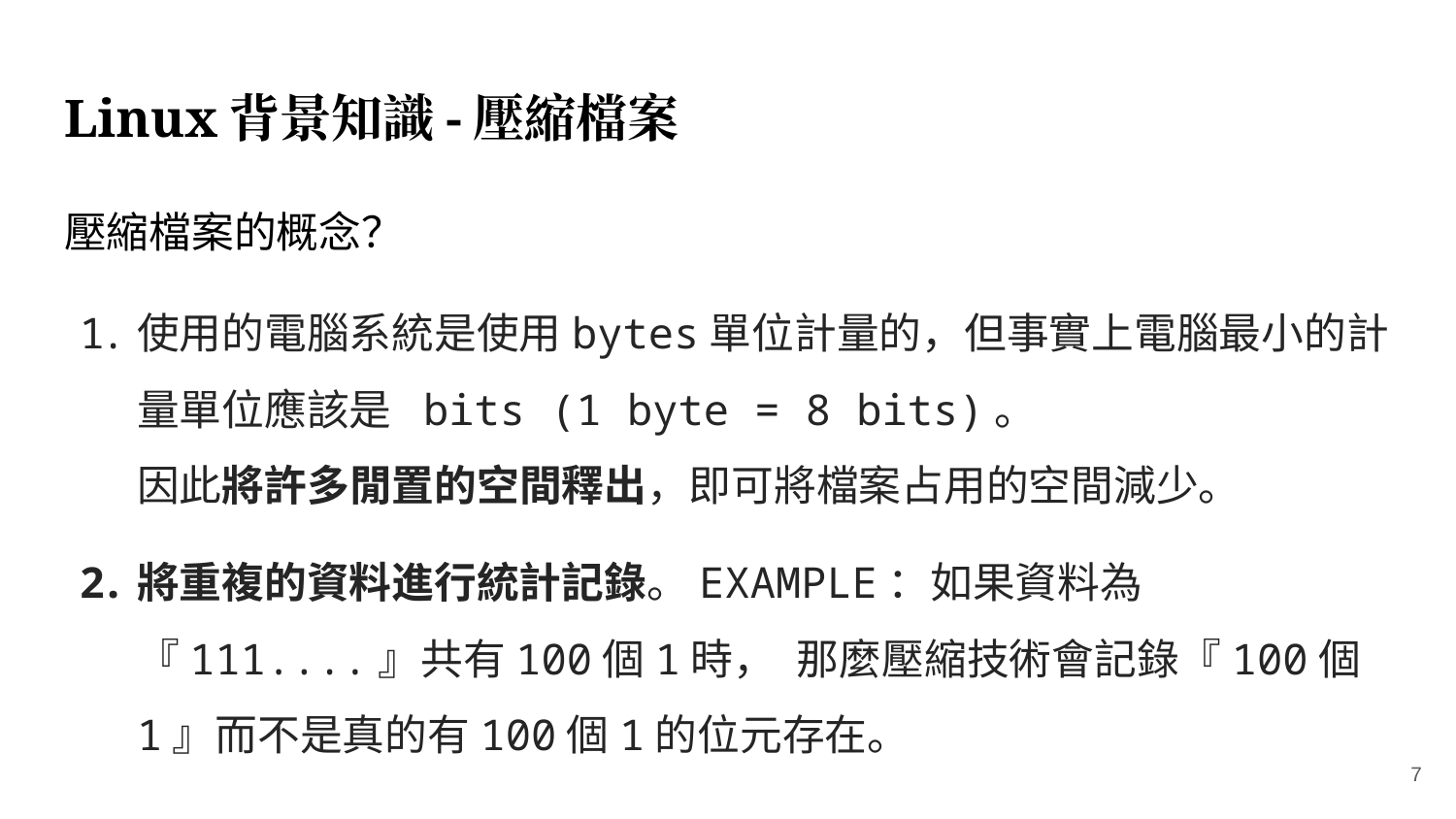

# Linux背景知識-壓縮檔案

壓縮檔案的概念？
使用的電腦系統是使用bytes單位計量的，但事實上電腦最小的計量單位應該是 bits (1 byte = 8 bits)。
因此將許多閒置的空間釋出，即可將檔案占用的空間減少。
將重複的資料進行統計記錄。EXAMPLE：如果資料為『111....』共有100個1時， 那麼壓縮技術會記錄『100個1』而不是真的有100個1的位元存在。
7